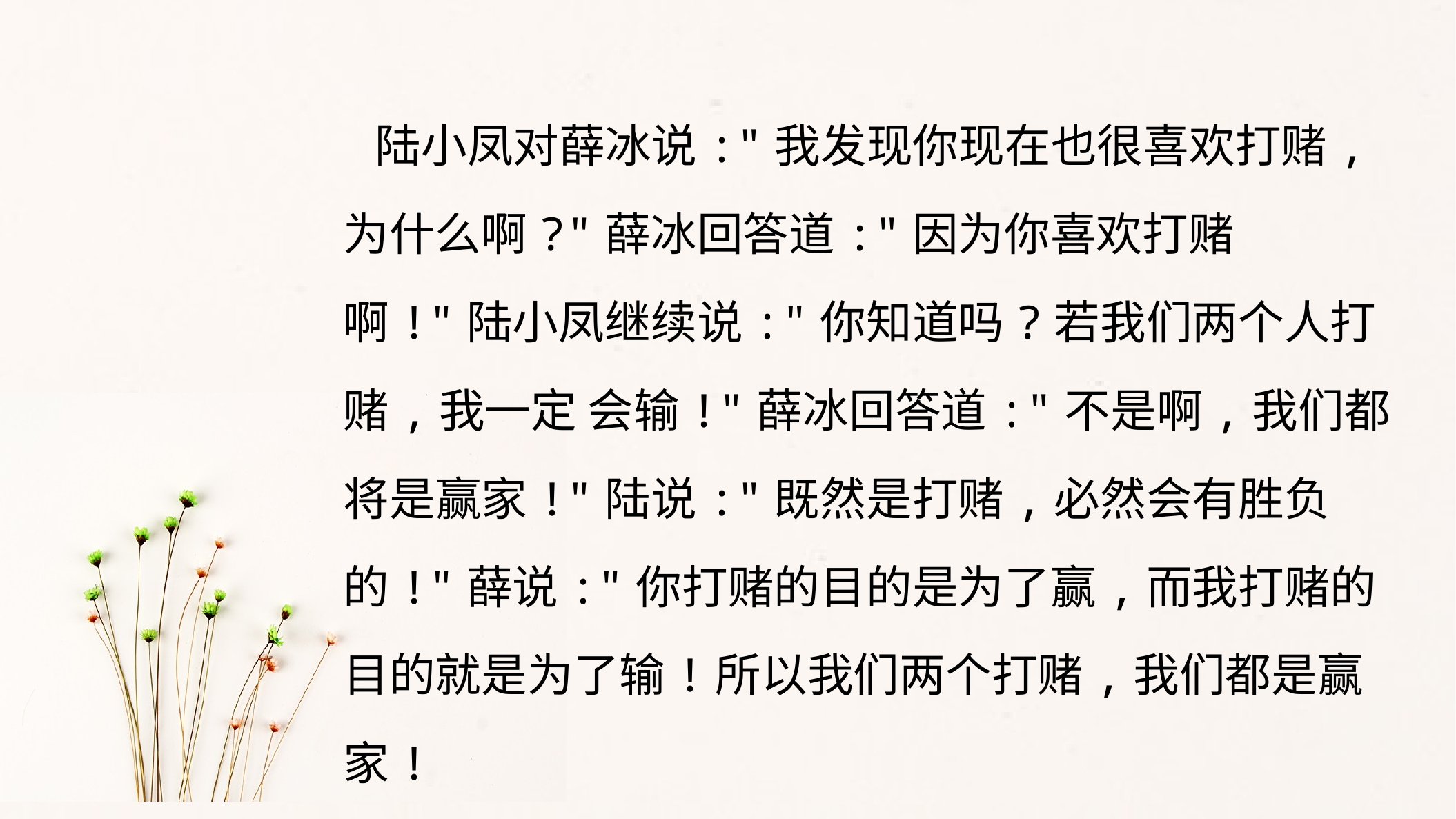

陆小凤对薛冰说:"我发现你现在也很喜欢打赌,为什么啊?"薛冰回答道:"因为你喜欢打赌啊!"陆小凤继续说:"你知道吗?若我们两个人打赌,我一定 会输!"薛冰回答道:"不是啊,我们都将是赢家!"陆说:"既然是打赌,必然会有胜负的!"薛说:"你打赌的目的是为了赢,而我打赌的目的就是为了输!所以我们两个打赌,我们都是赢家!